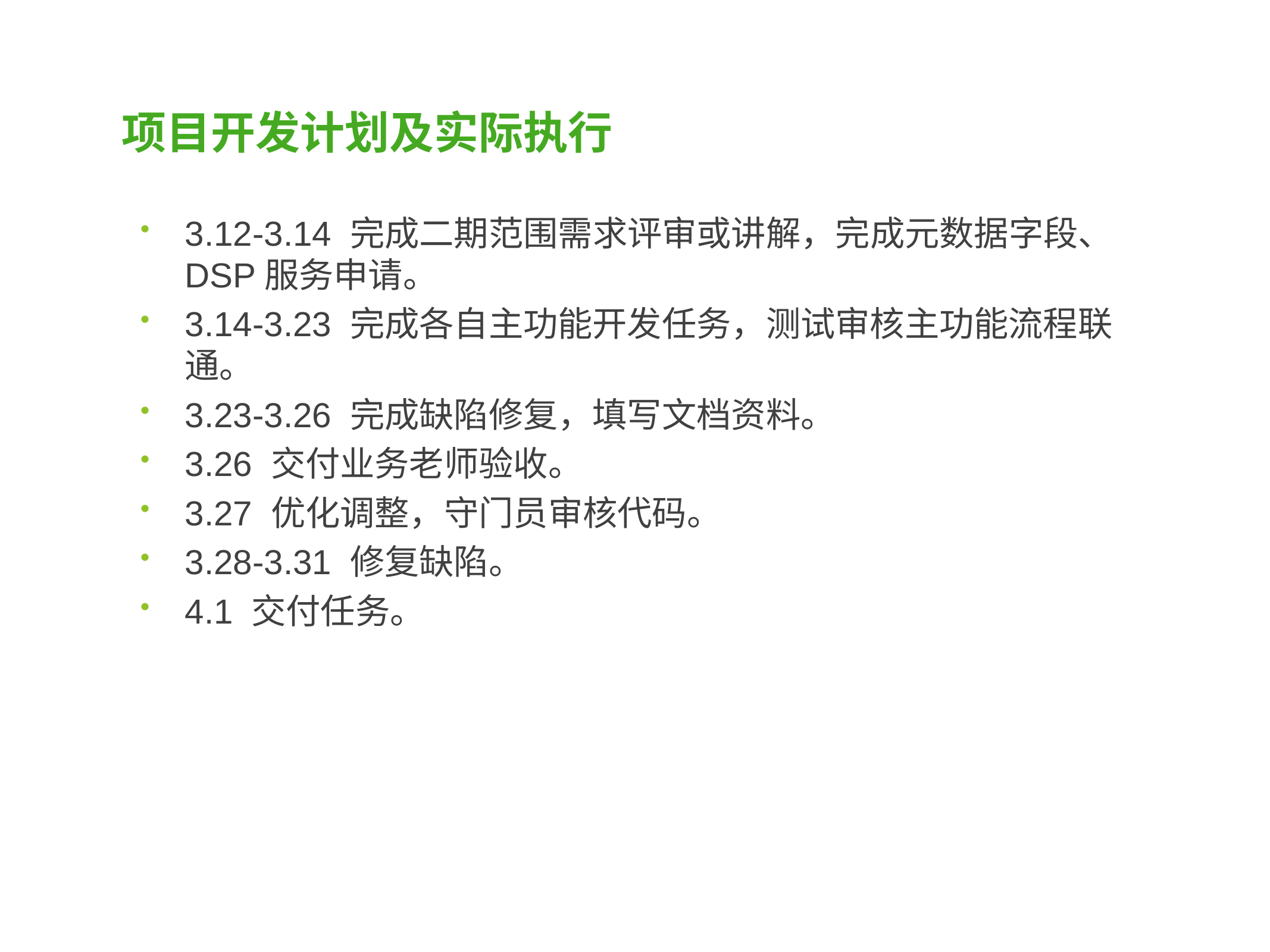

项目开发计划及实际执行
3.12-3.14 完成二期范围需求评审或讲解，完成元数据字段、DSP服务申请。
3.14-3.23 完成各自主功能开发任务，测试审核主功能流程联通。
3.23-3.26 完成缺陷修复，填写文档资料。
3.26 交付业务老师验收。
3.27 优化调整，守门员审核代码。
3.28-3.31 修复缺陷。
4.1 交付任务。